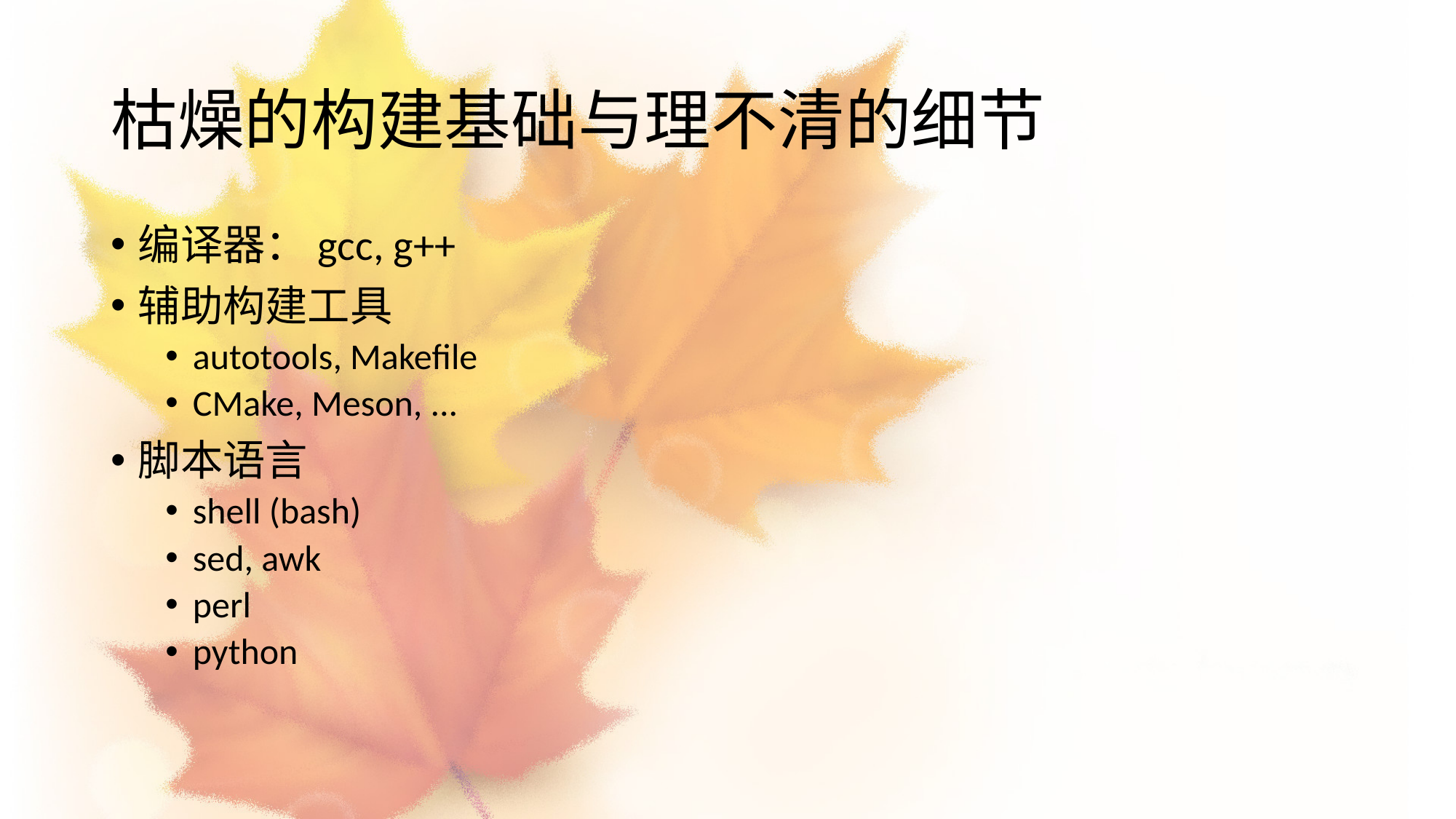

# 枯燥的构建基础与理不清的细节
编译器：gcc, g++
辅助构建工具
autotools, Makefile
CMake, Meson, ...
脚本语言
shell (bash)
sed, awk
perl
python